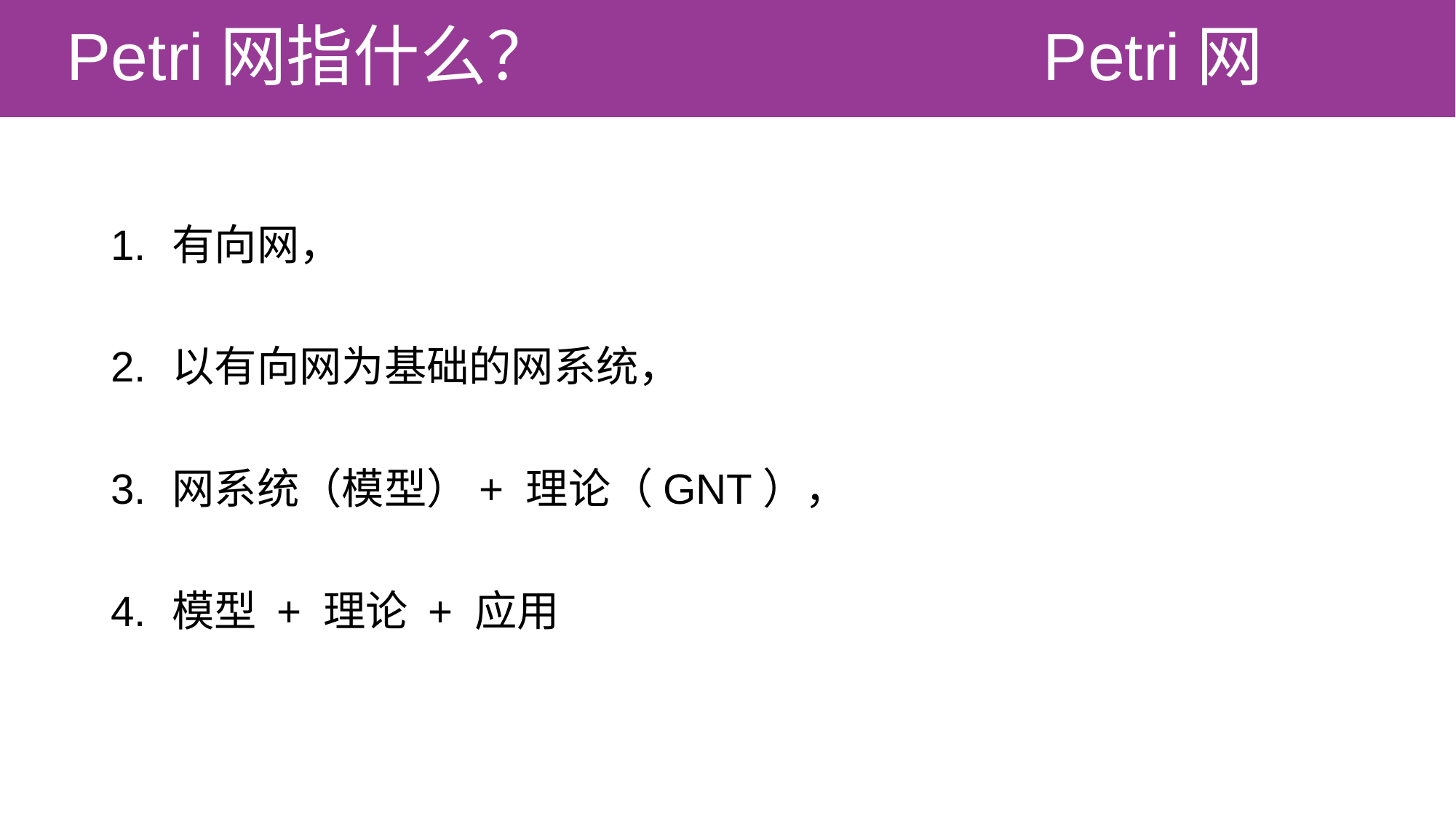

Petri网指什么？
# Petri网
有向网，

以有向网为基础的网系统，

网系统（模型）+ 理论（GNT），

模型 + 理论 + 应用